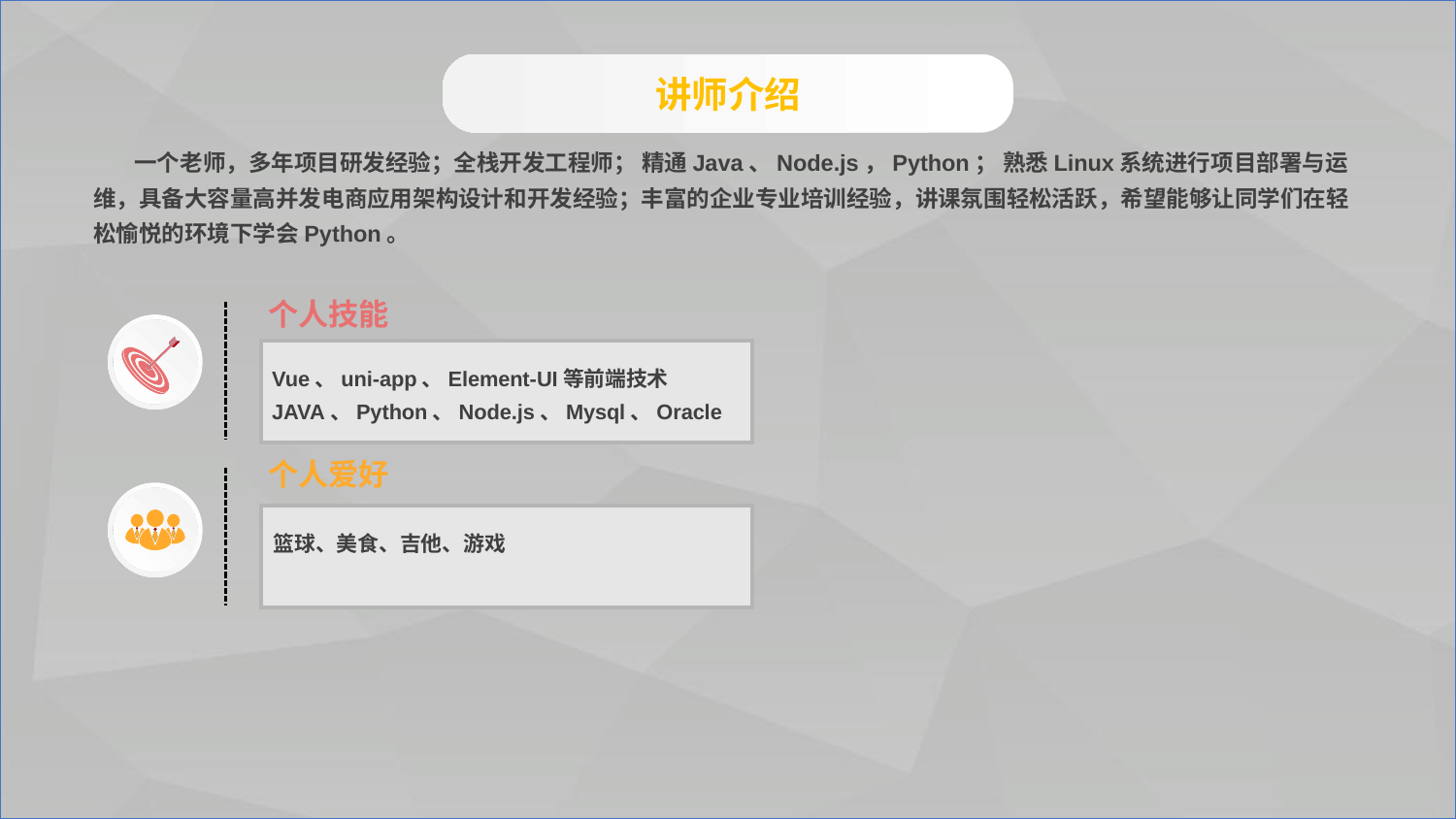

讲师介绍
       一个老师，多年项目研发经验；全栈开发工程师； 精通Java、Node.js，Python； 熟悉Linux系统进行项目部署与运维，具备大容量高并发电商应用架构设计和开发经验；丰富的企业专业培训经验，讲课氛围轻松活跃，希望能够让同学们在轻松愉悦的环境下学会Python。
个人技能

Vue、uni-app、Element-UI等前端技术
JAVA、Python、Node.js、Mysql、Oracle
个人爱好

篮球、美食、吉他、游戏